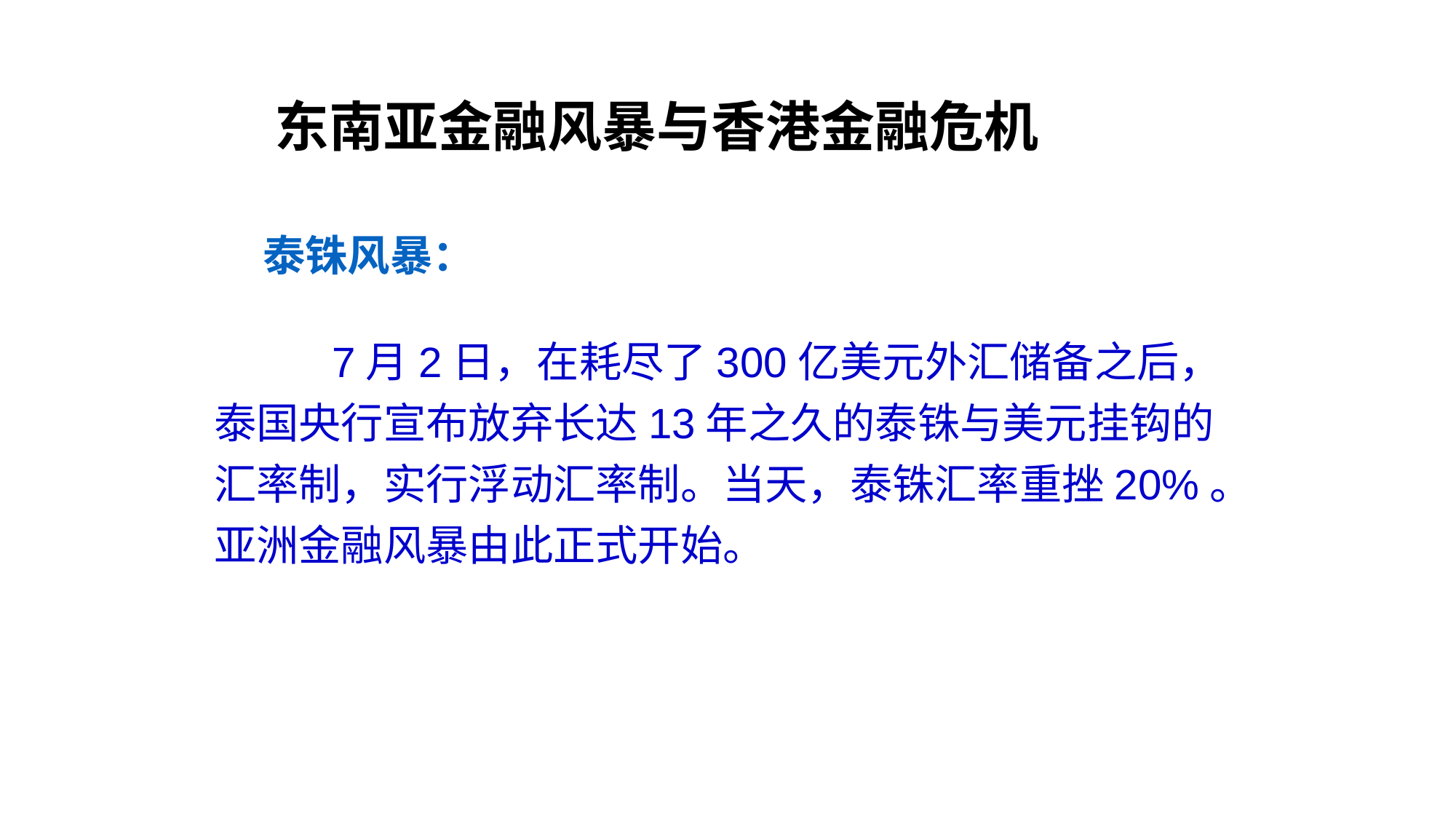

东南亚金融风暴与香港金融危机
    泰铢风暴：
　
 　   7月2日，在耗尽了300亿美元外汇储备之后，
泰国央行宣布放弃长达13年之久的泰铢与美元挂钩的
汇率制，实行浮动汇率制。当天，泰铢汇率重挫20%。
亚洲金融风暴由此正式开始。